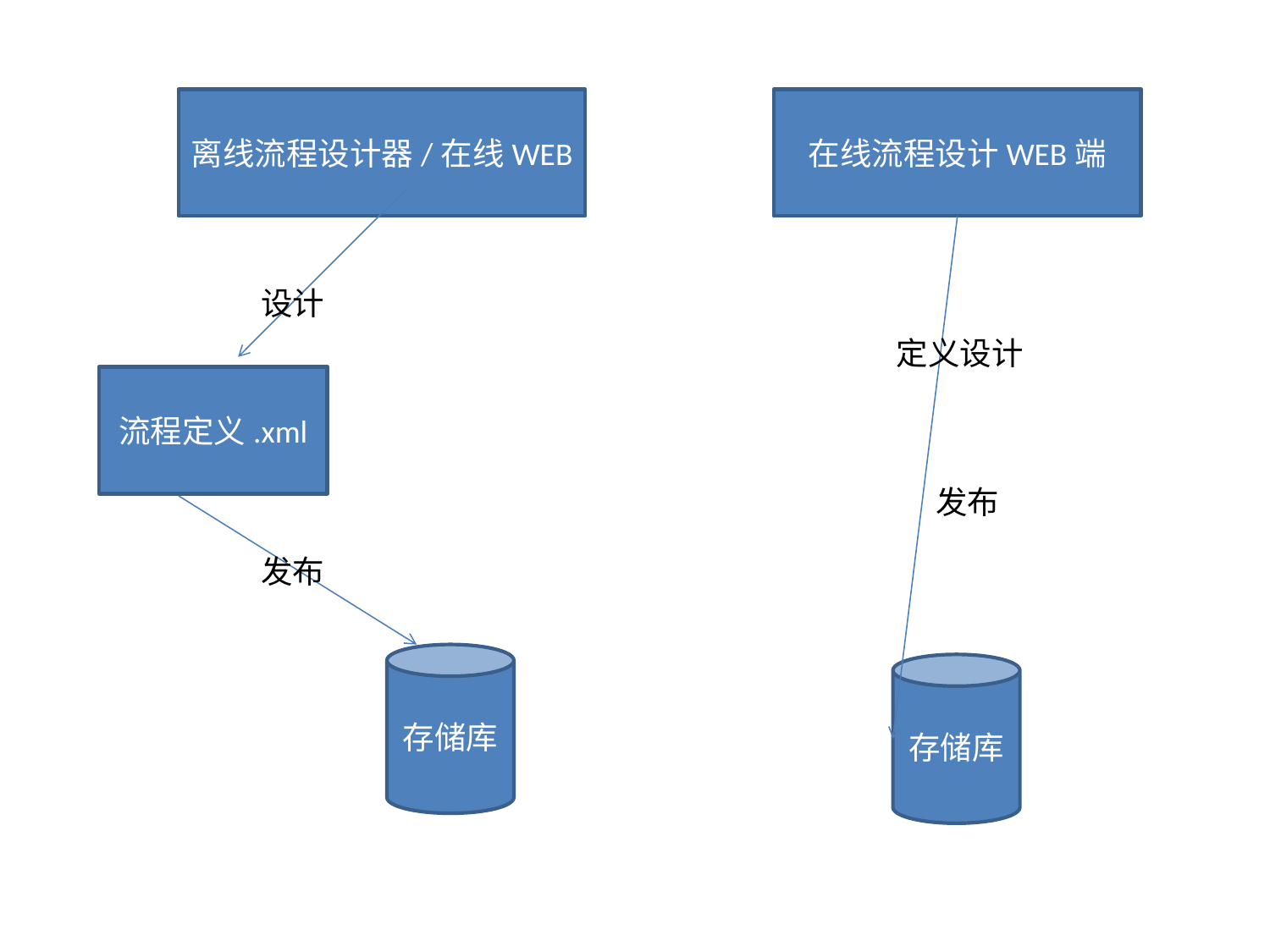

离线流程设计器/在线WEB
在线流程设计WEB端
设计
定义设计
流程定义.xml
发布
发布
存储库
存储库